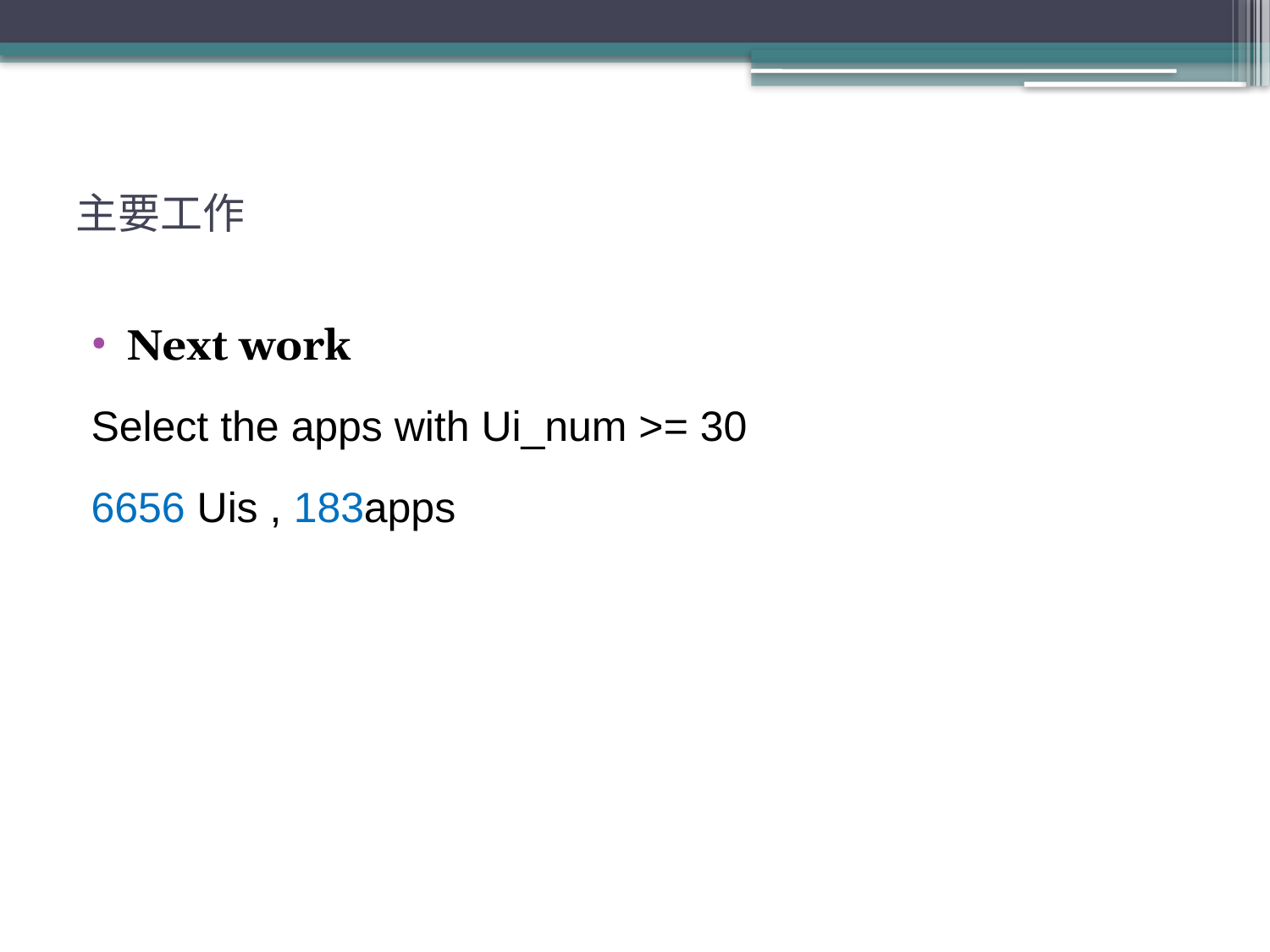

# 主要工作
Next work
Select the apps with Ui_num >= 30
6656 Uis , 183apps